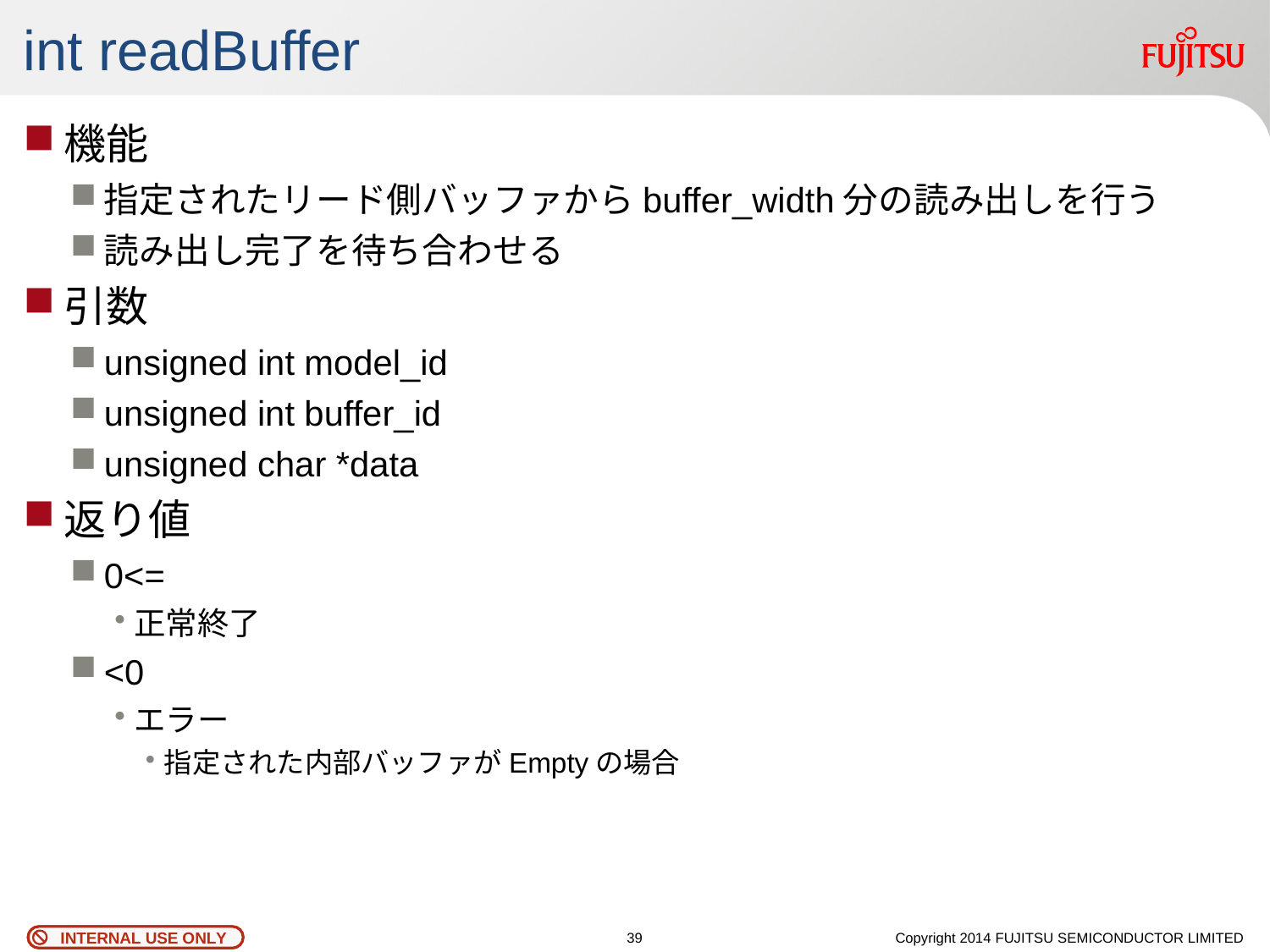

# int readBuffer
機能
指定されたリード側バッファからbuffer_width分の読み出しを行う
読み出し完了を待ち合わせる
引数
unsigned int model_id
unsigned int buffer_id
unsigned char *data
返り値
0<=
正常終了
<0
エラー
指定された内部バッファがEmptyの場合
39
Copyright 2014 FUJITSU SEMICONDUCTOR LIMITED